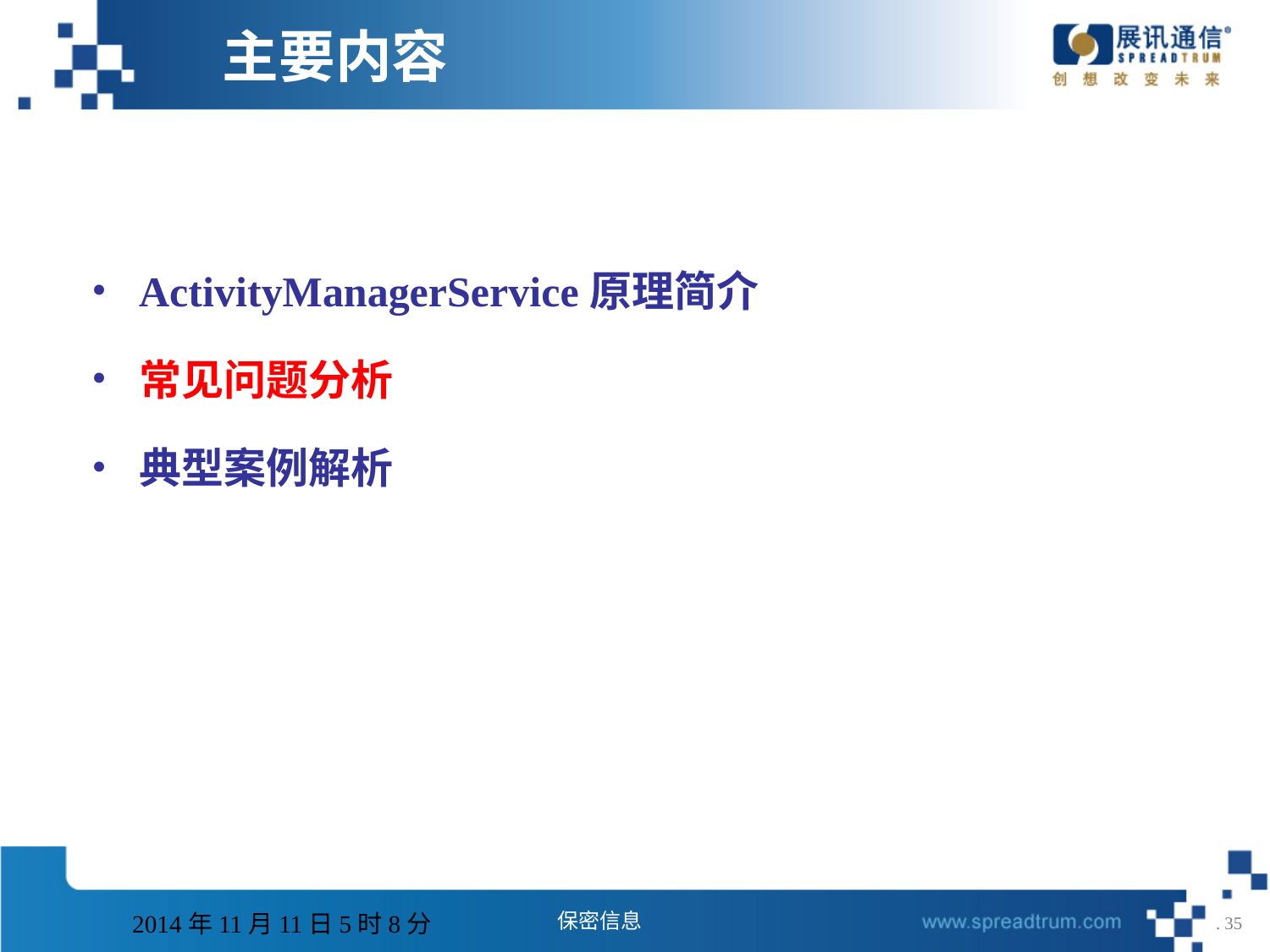

主要内容

ActivityManagerService原理简介
常见问题分析
典型案例解析

2014年11月11日5时8分
  . 35